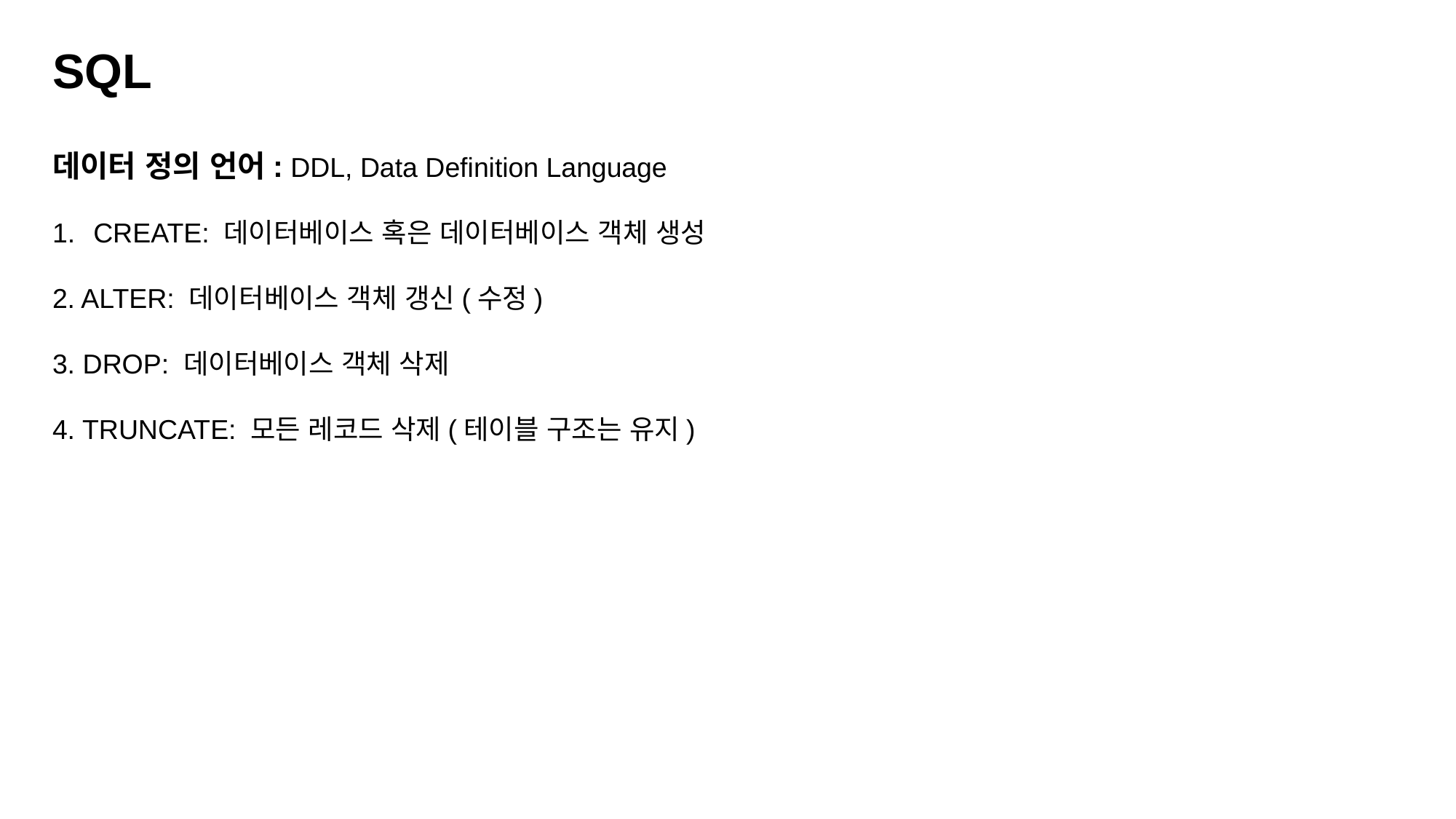

SQL
데이터 정의 언어: DDL, Data Definition Language

CREATE: 데이터베이스 혹은 데이터베이스 객체 생성

2. ALTER: 데이터베이스 객체 갱신(수정)

3. DROP: 데이터베이스 객체 삭제

4. TRUNCATE: 모든 레코드 삭제(테이블 구조는 유지)